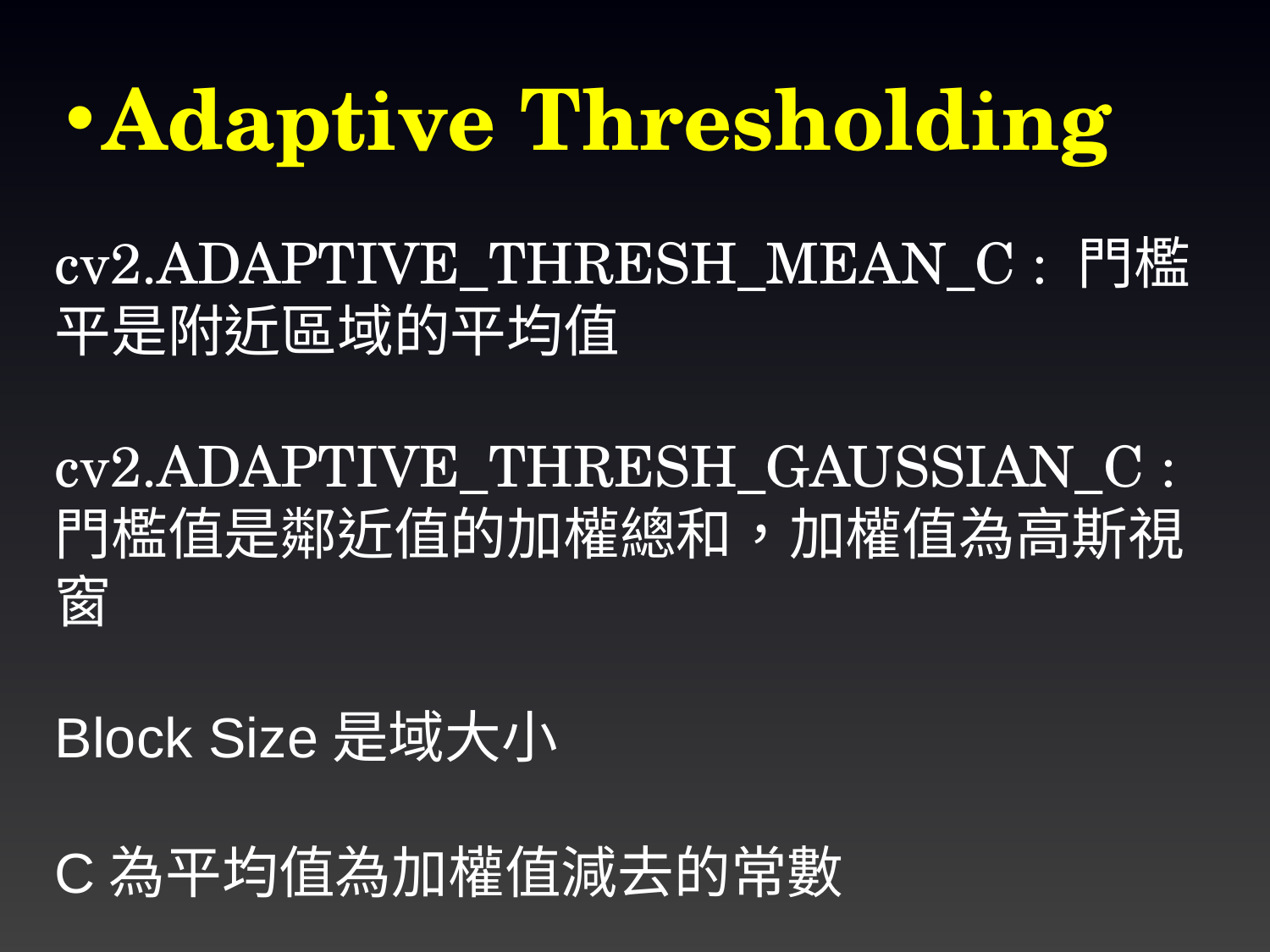

Adaptive Thresholding
cv2.ADAPTIVE_THRESH_MEAN_C : 門檻平是附近區域的平均值

cv2.ADAPTIVE_THRESH_GAUSSIAN_C :
門檻值是鄰近值的加權總和，加權值為高斯視窗

Block Size是域大小

C為平均值為加權值減去的常數